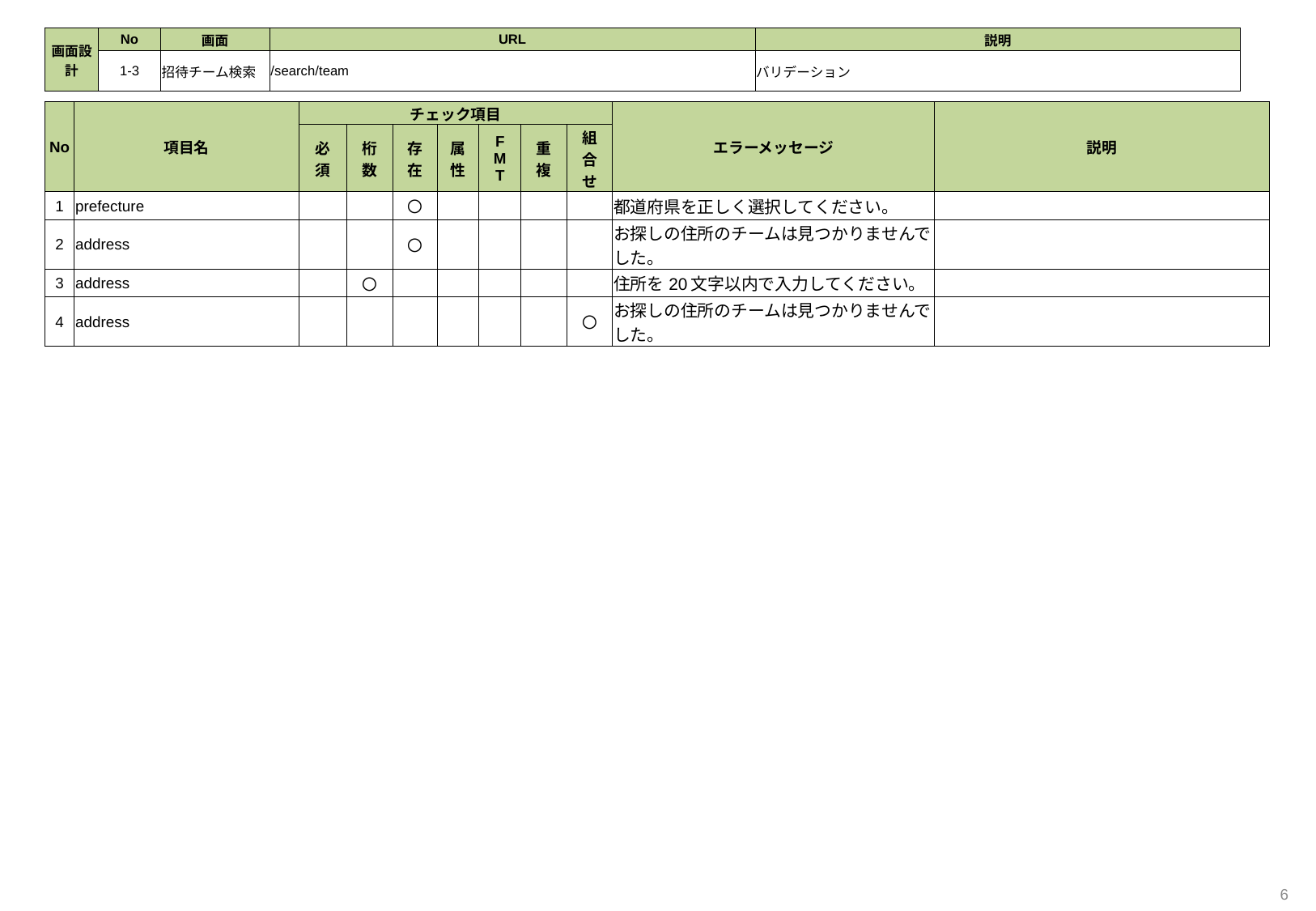

| 画面設計 | No | 画面 | URL | 説明 |
| --- | --- | --- | --- | --- |
|  | 1-3 | 招待チーム検索 | /search/team | バリデーション |
| No | 項目名 | チェック項目 |  |  |  |  |  |  | エラーメッセージ | 説明 |
| --- | --- | --- | --- | --- | --- | --- | --- | --- | --- | --- |
|  |  | 必 須 | 桁 数 | 存 在 | 属 性 | F M T | 重 複 | 組 合 せ |  |  |
| 1 | prefecture |  |  | 〇 |  |  |  |  | 都道府県を正しく選択してください。 |  |
| 2 | address |  |  | 〇 |  |  |  |  | お探しの住所のチームは見つかりませんでした。 |  |
| 3 | address |  | 〇 |  |  |  |  |  | 住所を20文字以内で入力してください。 |  |
| 4 | address |  |  |  |  |  |  | 〇 | お探しの住所のチームは見つかりませんでした。 |  |
6